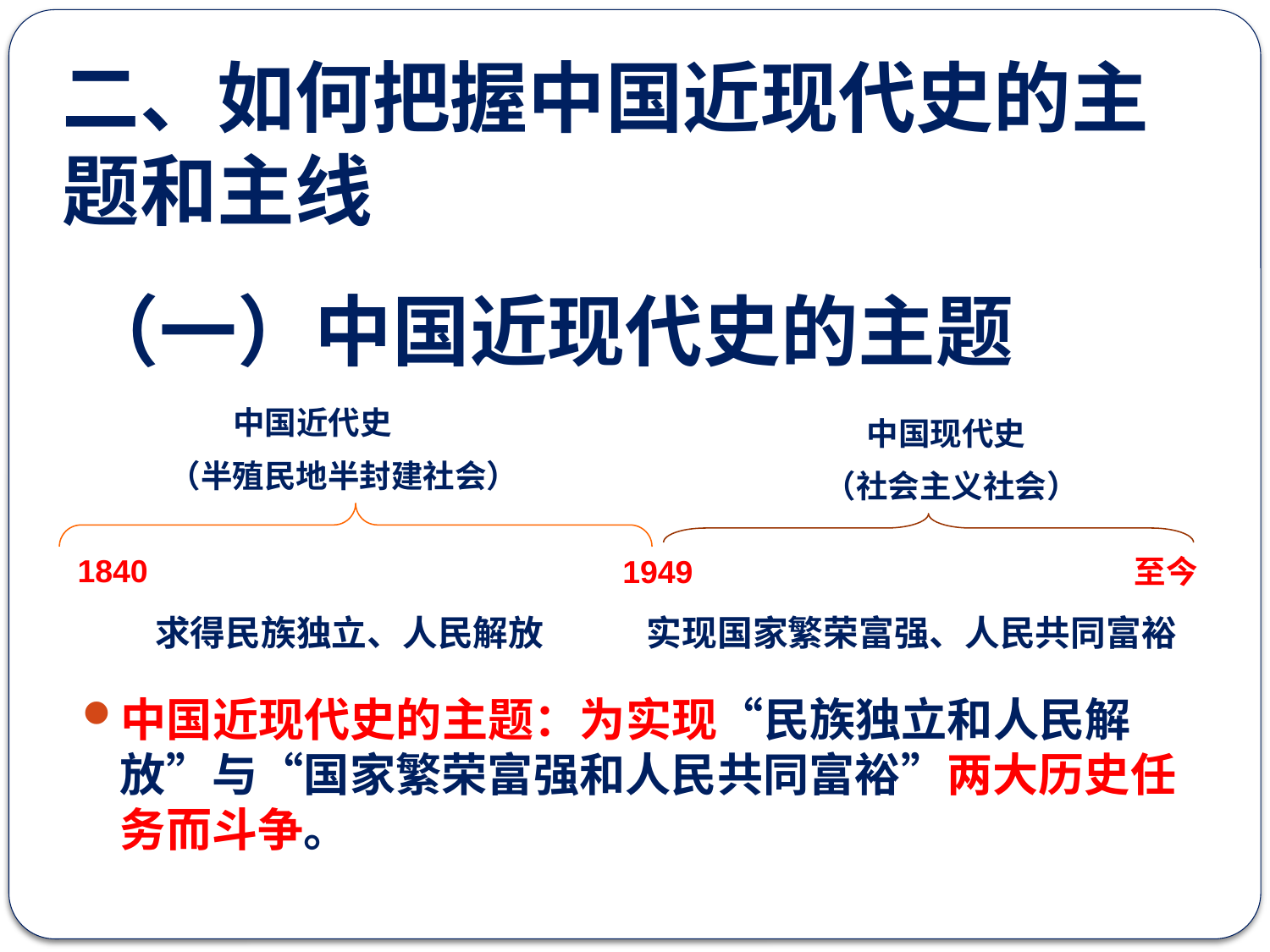

二、如何把握中国近现代史的主题和主线
# （一）中国近现代史的主题

中国近代史
中国现代史
（半殖民地半封建社会）
（社会主义社会）
1840
1949
至今
求得民族独立、人民解放
实现国家繁荣富强、人民共同富裕
中国近现代史的主题：为实现“民族独立和人民解放”与“国家繁荣富强和人民共同富裕”两大历史任务而斗争。